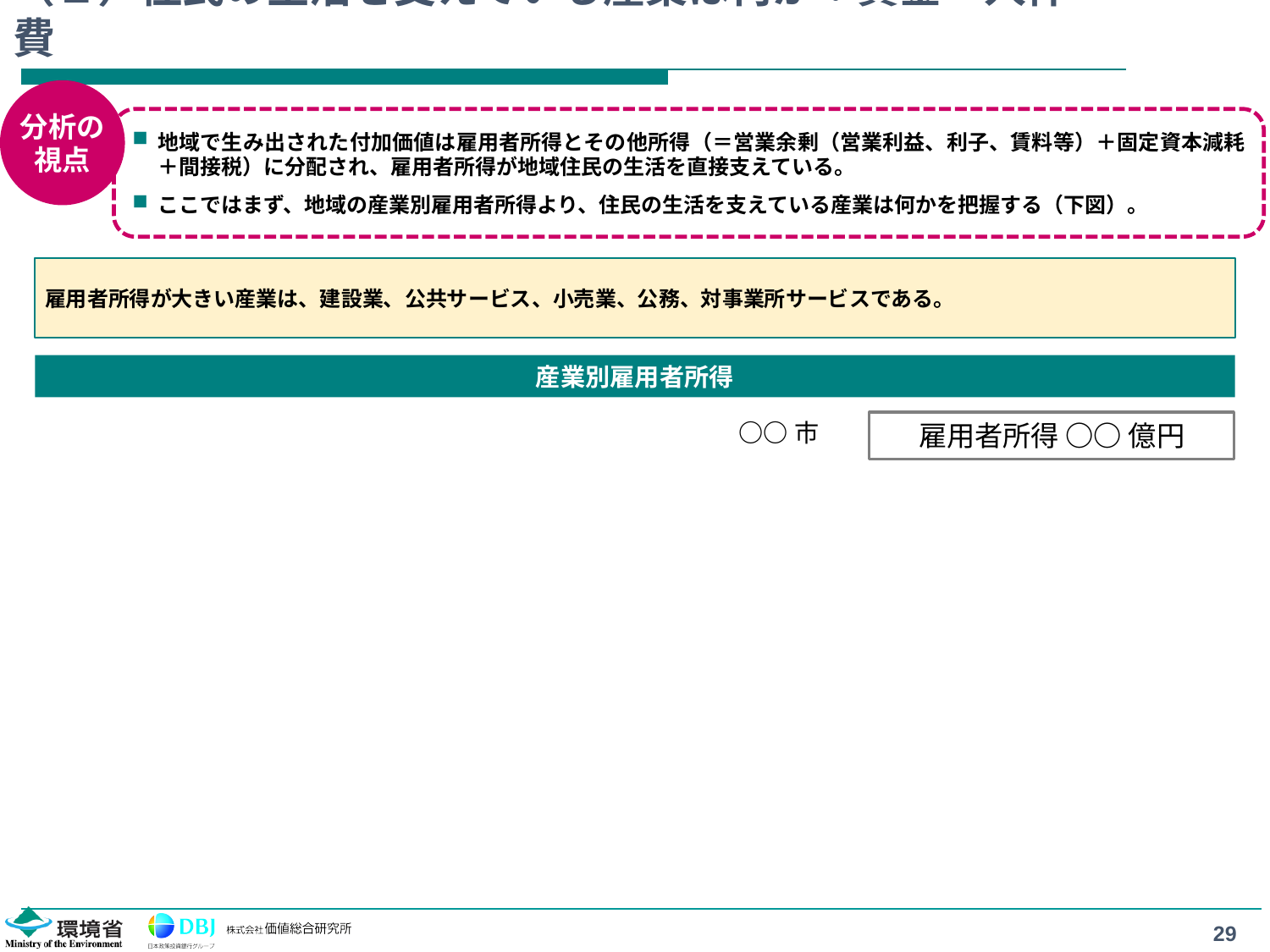

# （１）住民の生活を支えている産業は何か：賃金・人件費
分析の
視点
地域で生み出された付加価値は雇用者所得とその他所得（＝営業余剰（営業利益、利子、賃料等）＋固定資本減耗＋間接税）に分配され、雇用者所得が地域住民の生活を直接支えている。
ここではまず、地域の産業別雇用者所得より、住民の生活を支えている産業は何かを把握する（下図）。
雇用者所得が大きい産業は、建設業、公共サービス、小売業、公務、対事業所サービスである。
産業別雇用者所得
○○市
雇用者所得 ○○ 億円
29